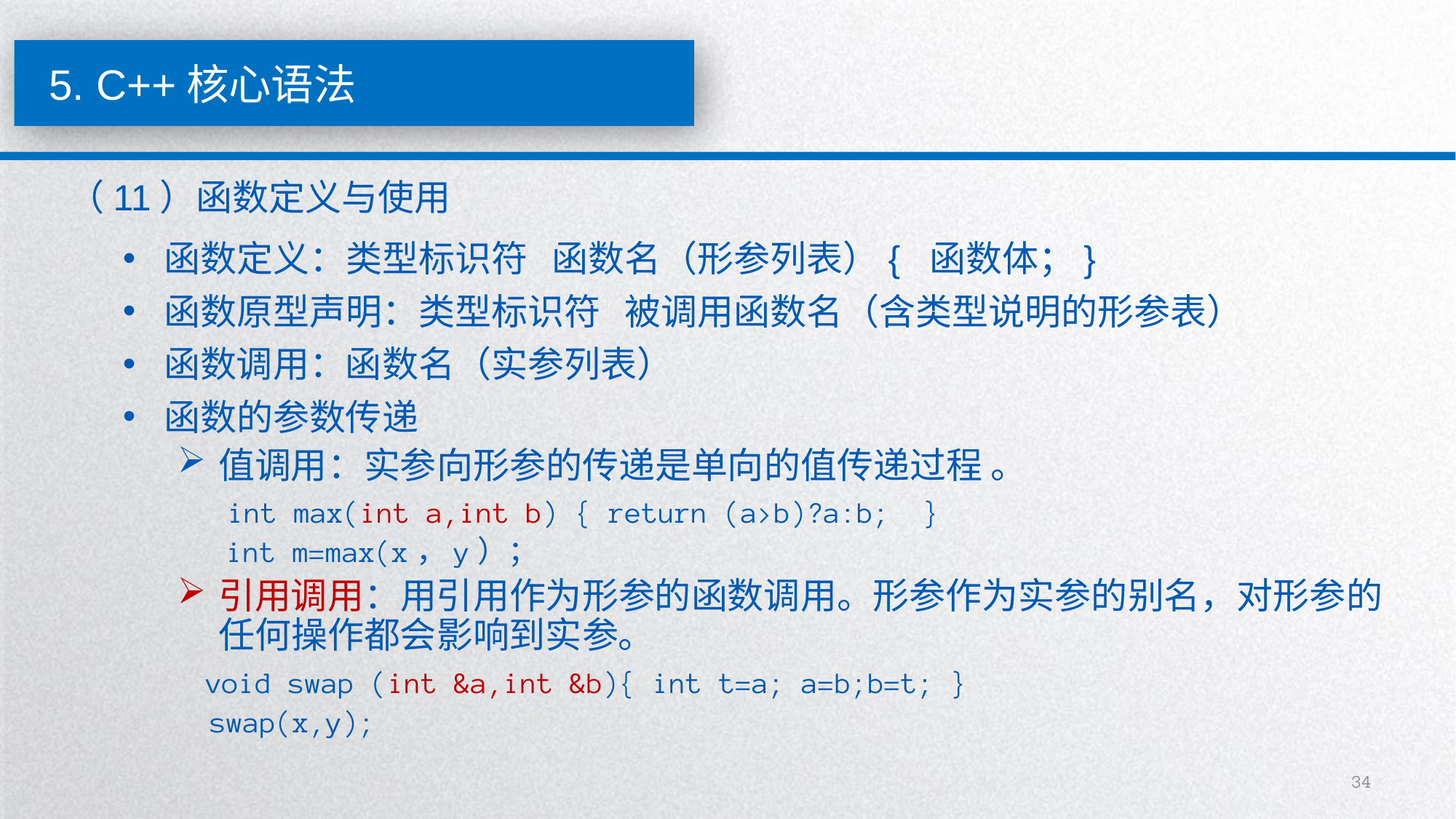

5. C++核心语法
（11）函数定义与使用
函数定义：类型标识符   函数名（形参列表）{  函数体；}
函数原型声明：类型标识符   被调用函数名（含类型说明的形参表）
函数调用：函数名（实参列表）
函数的参数传递
值调用：实参向形参的传递是单向的值传递过程 。
     int max(int a,int b) { return (a>b)?a:b;  }
   int m=max(x，y）；
引用调用：用引用作为形参的函数调用。形参作为实参的别名，对形参的任何操作都会影响到实参。
   void swap (int &a,int &b){ int t=a; a=b;b=t; }
  swap(x,y);
34